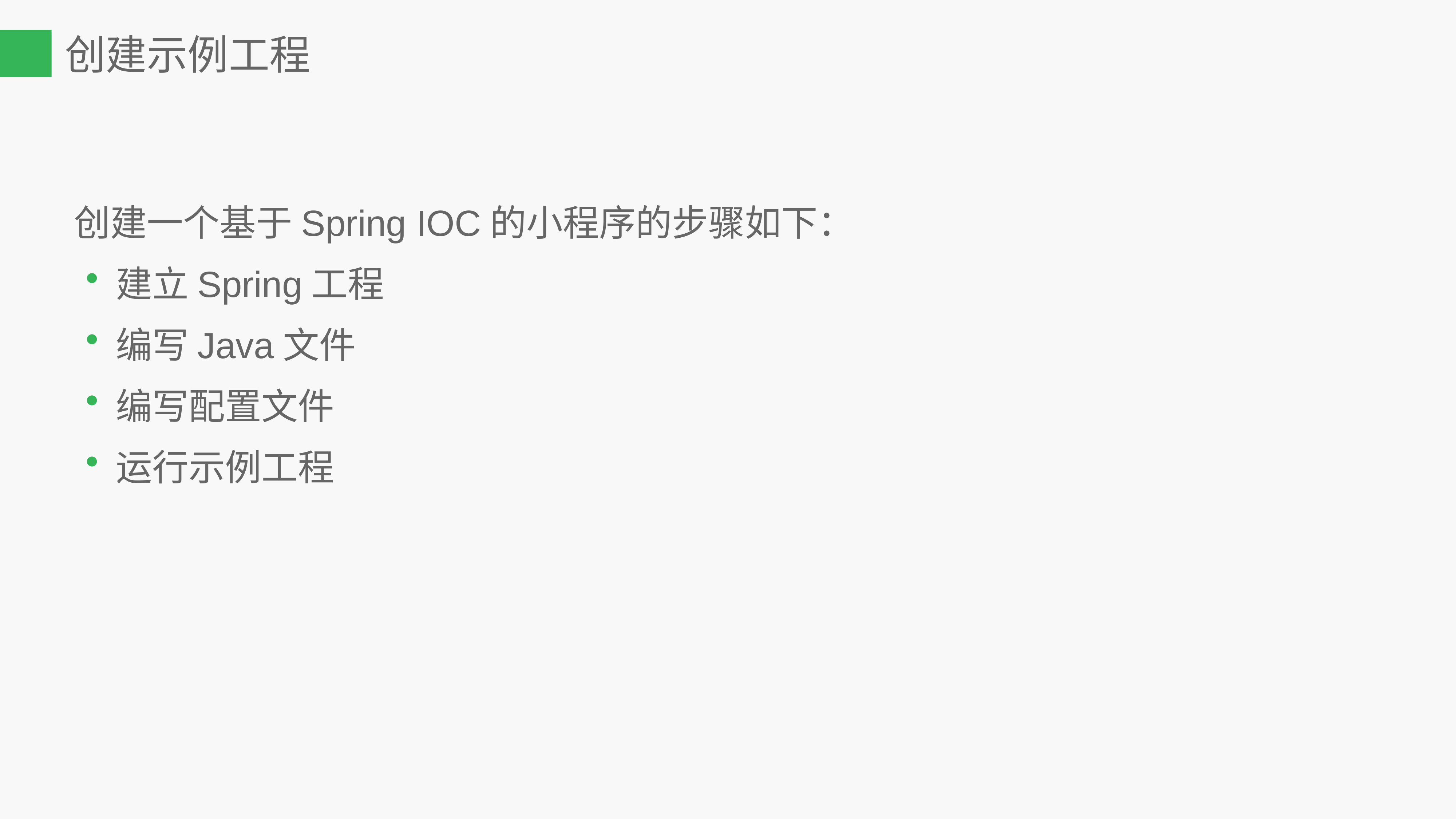

创建示例工程

创建一个基于Spring IOC的小程序的步骤如下：
建立Spring工程
编写Java文件
编写配置文件
运行示例工程